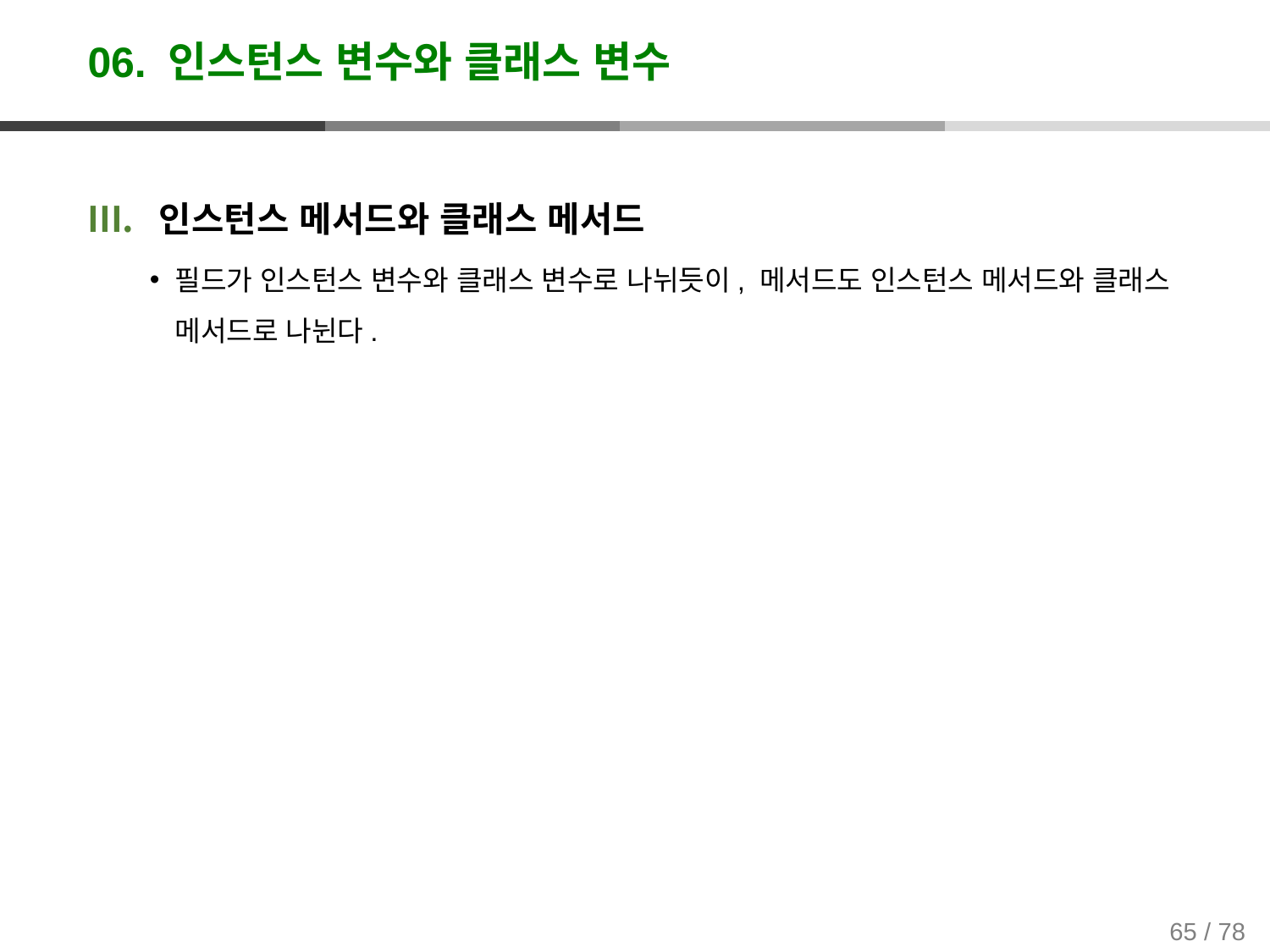

# 06. 인스턴스 변수와 클래스 변수
인스턴스 메서드와 클래스 메서드
필드가 인스턴스 변수와 클래스 변수로 나뉘듯이, 메서드도 인스턴스 메서드와 클래스 메서드로 나뉜다.